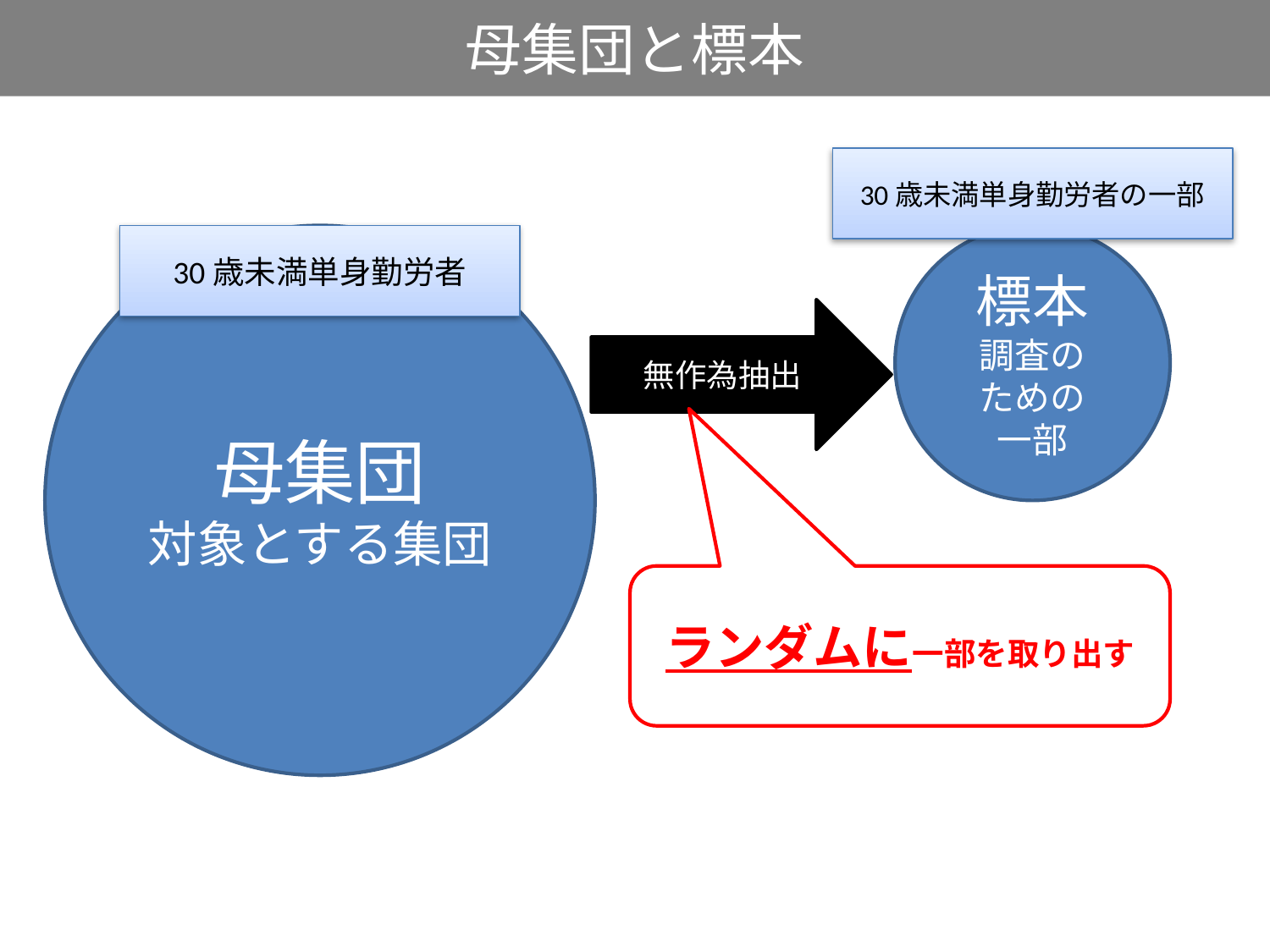

# 母集団と標本
30歳未満単身勤労者の一部
母集団
対象とする集団
30歳未満単身勤労者
標本
調査の
ための
一部
無作為抽出
ランダムに一部を取り出す